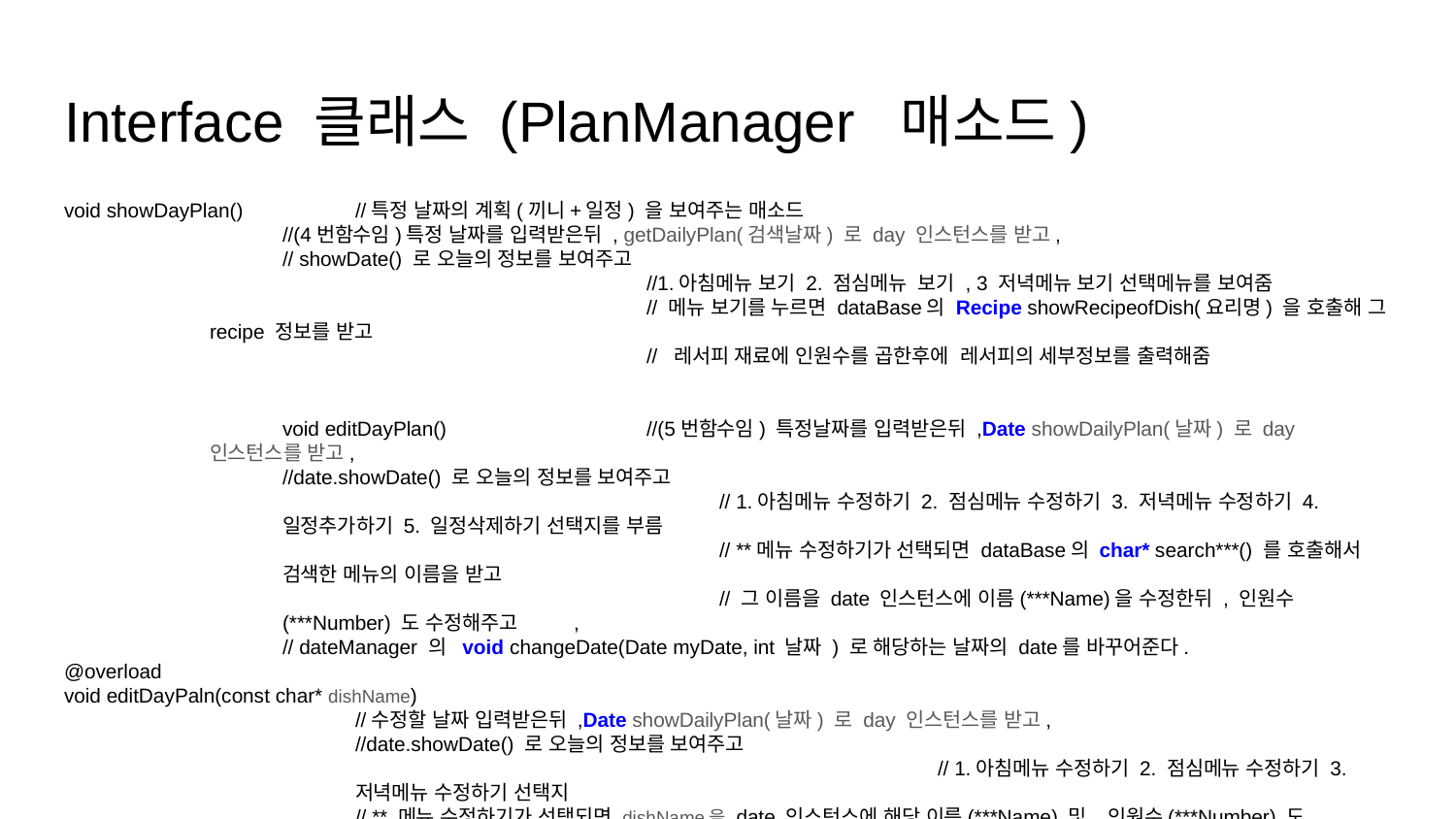

# Interface 클래스 (PlanManager  매소드)

void showDayPlan()	//특정 날짜의 계획(끼니+일정) 을 보여주는 매소드
//(4번함수임)특정 날짜를 입력받은뒤 , getDailyPlan(검색날짜) 로 day 인스턴스를 받고,
// showDate() 로 오늘의 정보를 보여주고
			//1.아침메뉴 보기 2. 점심메뉴  보기 , 3 저녁메뉴 보기 선택메뉴를 보여줌
			// 메뉴 보기를 누르면 dataBase의 Recipe showRecipeofDish(요리명) 을 호출해 그 recipe 정보를 받고
			//  레서피 재료에 인원수를 곱한후에  레서피의 세부정보를 출력해줌

void editDayPlan() 		//(5번함수임) 특정날짜를 입력받은뒤 ,Date showDailyPlan(날짜) 로 day 인스턴스를 받고,
//date.showDate() 로 오늘의 정보를 보여주고
			// 1.아침메뉴 수정하기 2. 점심메뉴 수정하기 3. 저녁메뉴 수정하기 4.일정추가하기 5. 일정삭제하기 선택지를 부름
			// **메뉴 수정하기가 선택되면 dataBase의 char* search***() 를 호출해서 검색한 메뉴의 이름을 받고
			// 그 이름을 date 인스턴스에 이름(***Name)을 수정한뒤 , 인원수(***Number) 도 수정해주고	,
// dateManager 의  void changeDate(Date myDate, int 날짜 ) 로 해당하는 날짜의 date를 바꾸어준다.
@overload
void editDayPaln(const char* dishName)
//수정할 날짜 입력받은뒤 ,Date showDailyPlan(날짜) 로 day 인스턴스를 받고,
//date.showDate() 로 오늘의 정보를 보여주고
				// 1.아침메뉴 수정하기 2. 점심메뉴 수정하기 3. 저녁메뉴 수정하기 선택지
// ** 메뉴 수정하기가 선택되면 dishName을 date 인스턴스에 해당 이름(***Name) 및 ,인원수(***Number) 도 수정해주고
// dateManager 의  void changeDate(Date myDate, int 날짜 ) 로 해당하는 날짜의 date를 바꾸어준다.